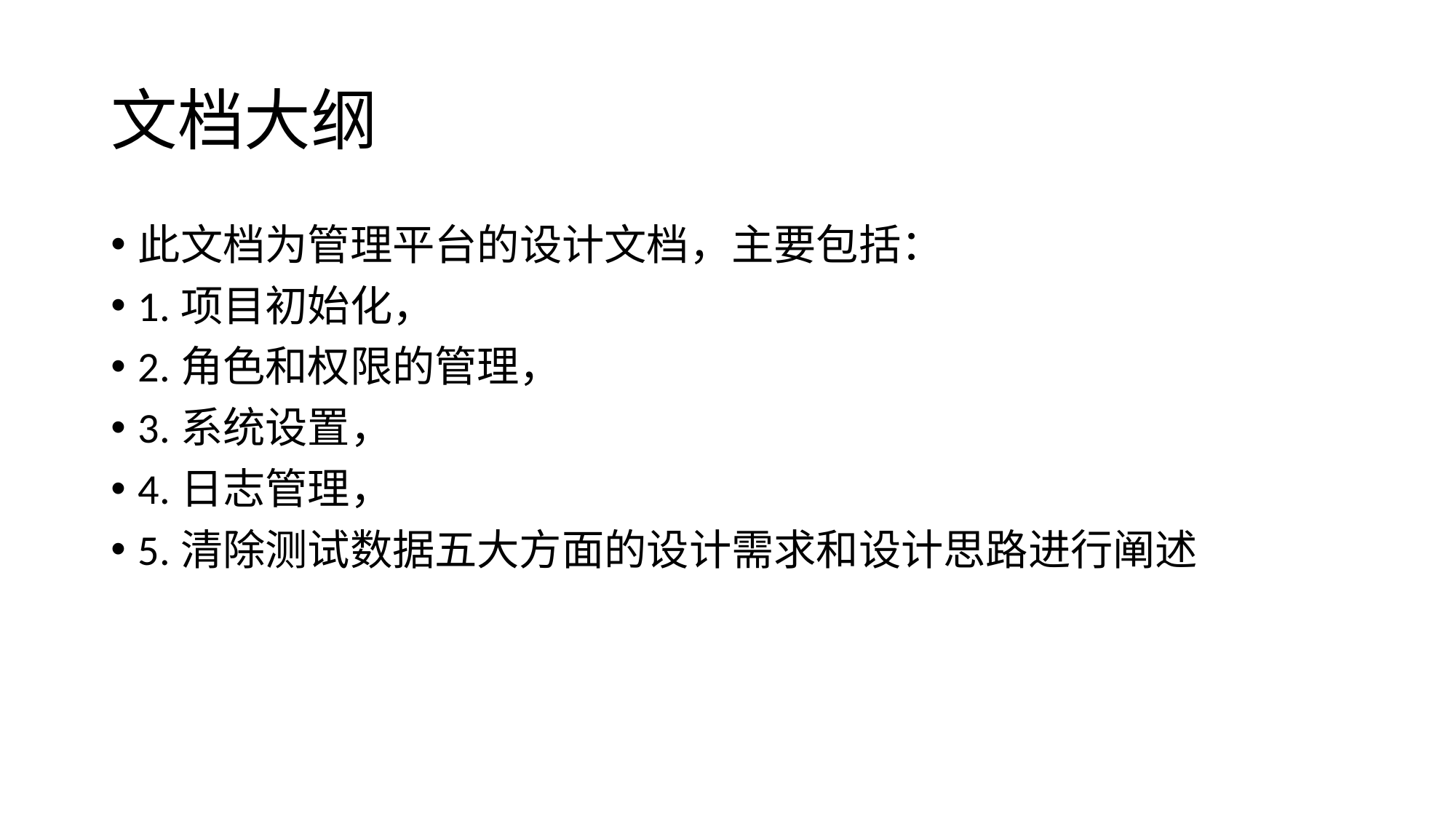

# 文档大纲
此文档为管理平台的设计文档，主要包括：
1.项目初始化，
2.角色和权限的管理，
3.系统设置，
4.日志管理，
5.清除测试数据五大方面的设计需求和设计思路进行阐述